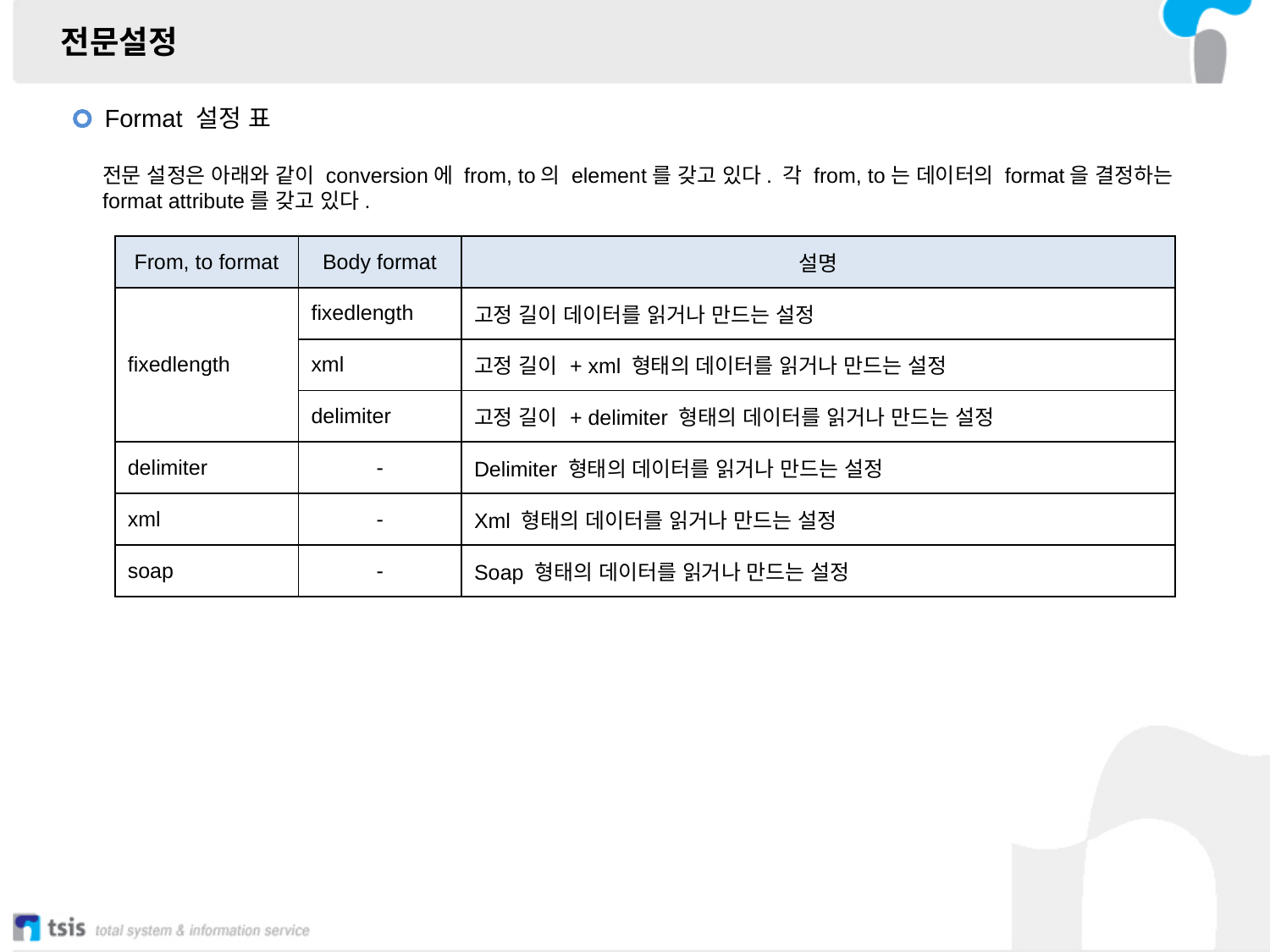

전문설정
Format 설정 표

전문 설정은 아래와 같이 conversion에 from, to의 element를 갖고 있다. 각 from, to는 데이터의 format을 결정하는 format attribute를 갖고 있다.
| From, to format | Body format | 설명 |
| --- | --- | --- |
| fixedlength | fixedlength | 고정 길이 데이터를 읽거나 만드는 설정 |
|  | xml | 고정 길이 + xml 형태의 데이터를 읽거나 만드는 설정 |
|  | delimiter | 고정 길이 + delimiter 형태의 데이터를 읽거나 만드는 설정 |
| delimiter | - | Delimiter 형태의 데이터를 읽거나 만드는 설정 |
| xml | - | Xml 형태의 데이터를 읽거나 만드는 설정 |
| soap | - | Soap 형태의 데이터를 읽거나 만드는 설정 |